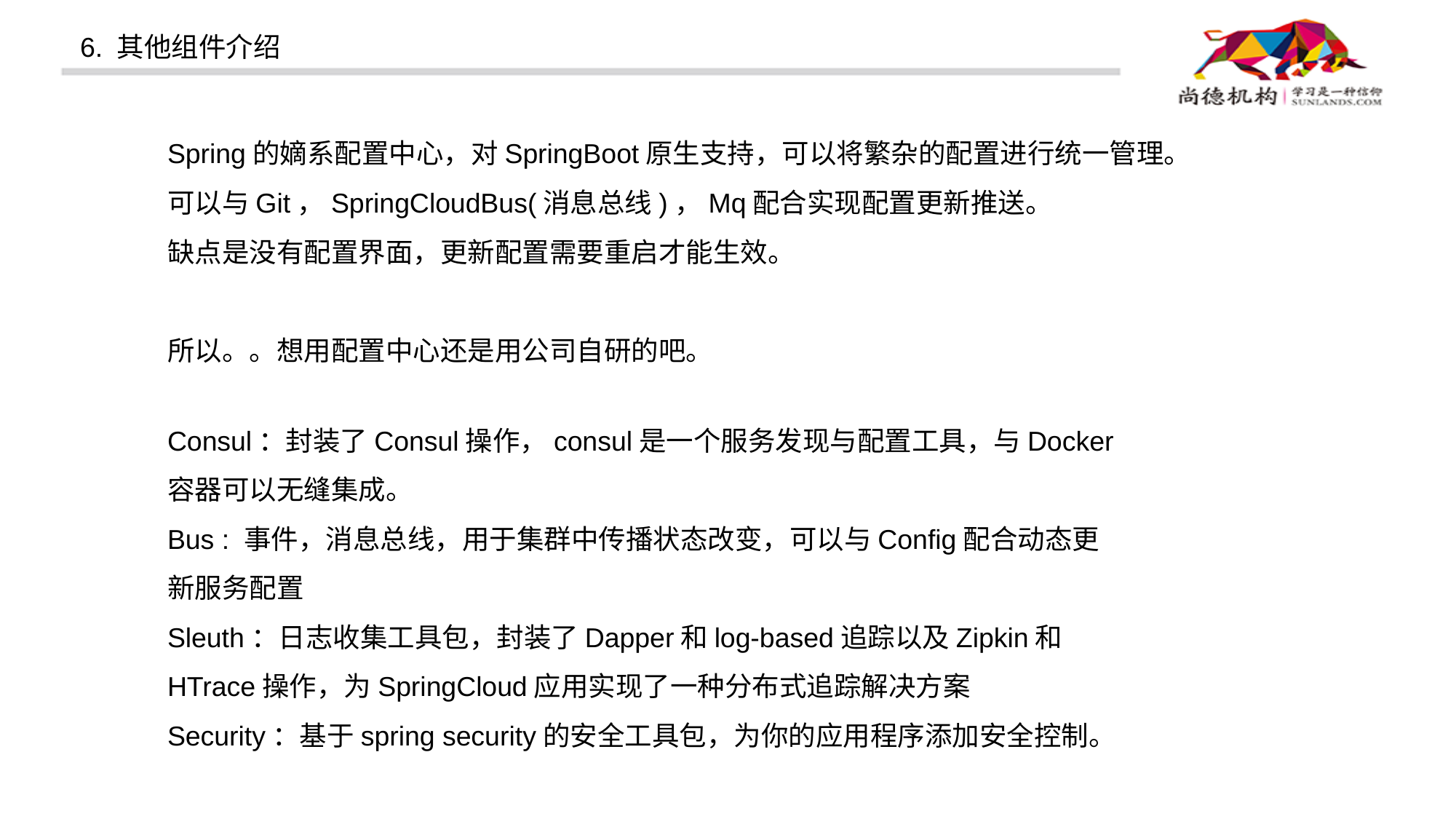

6. 其他组件介绍
Spring的嫡系配置中心，对SpringBoot原生支持，可以将繁杂的配置进行统一管理。
可以与Git，SpringCloudBus(消息总线)，Mq配合实现配置更新推送。
缺点是没有配置界面，更新配置需要重启才能生效。

所以。。想用配置中心还是用公司自研的吧。
Consul：封装了Consul操作，consul是一个服务发现与配置工具，与Docker容器可以无缝集成。
Bus : 事件，消息总线，用于集群中传播状态改变，可以与Config配合动态更新服务配置
Sleuth：日志收集工具包，封装了Dapper和log-based追踪以及Zipkin和HTrace操作，为SpringCloud应用实现了一种分布式追踪解决方案
Security：基于spring security的安全工具包，为你的应用程序添加安全控制。